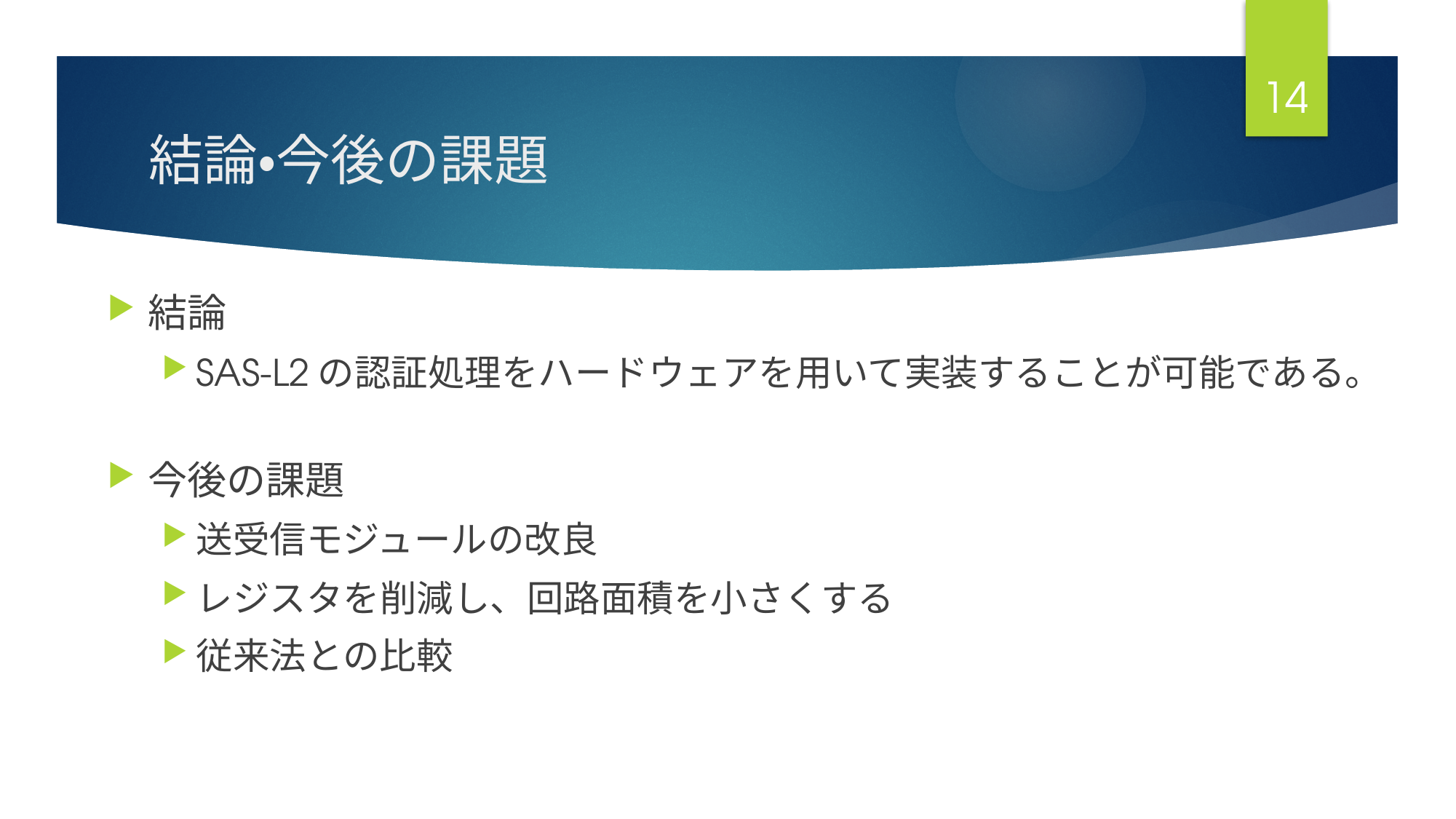

14
# 結論・今後の課題
結論
SAS-L2の認証処理をハードウェアを用いて実装することが可能である。

今後の課題
送受信モジュールの改良
レジスタを削減し、回路面積を小さくする
従来法との比較